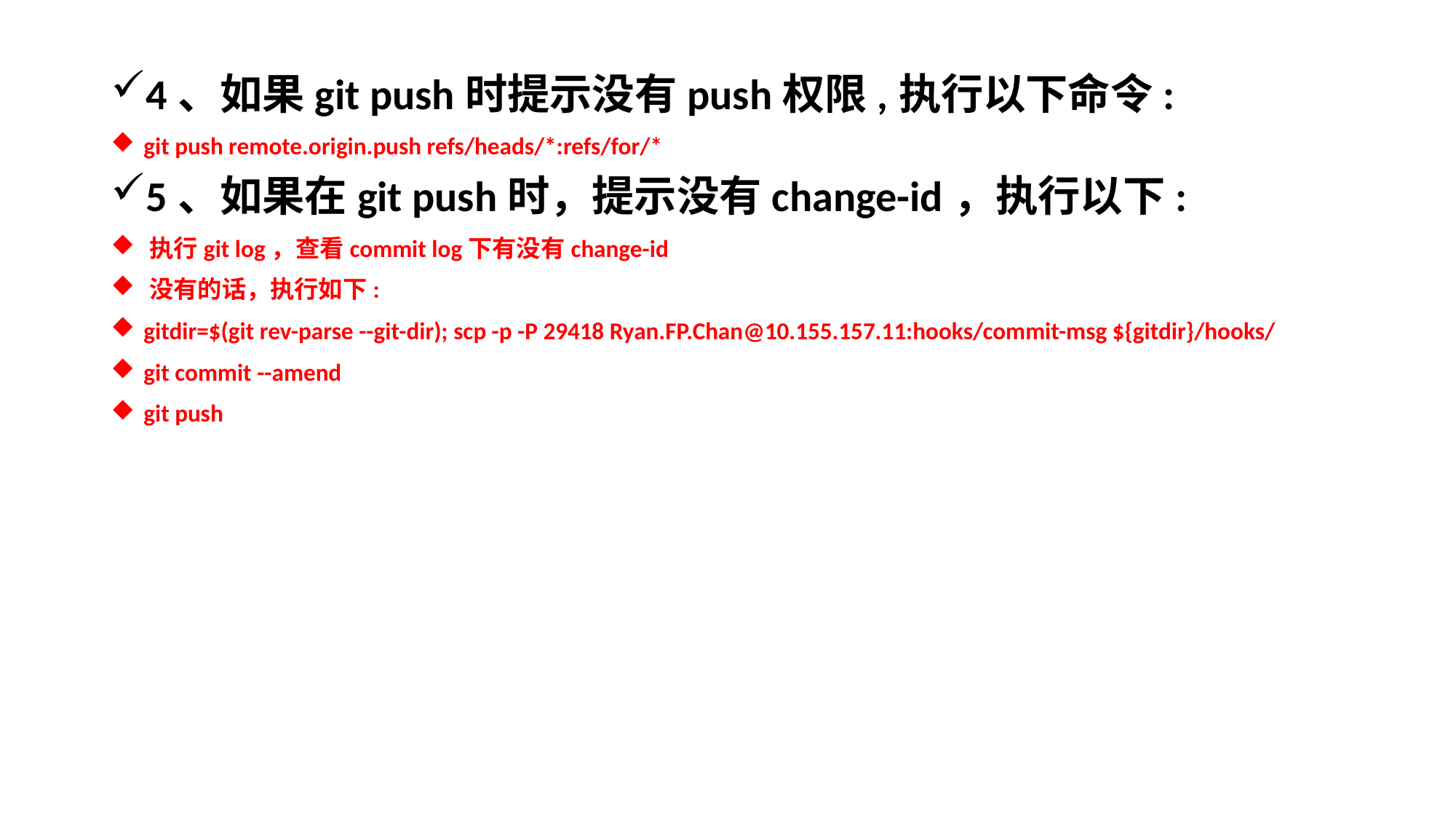

4、如果git push时提示没有push权限,执行以下命令:
 git push remote.origin.push refs/heads/*:refs/for/*
5、如果在git push时，提示没有change-id，执行以下:
 执行git log，查看commit log下有没有change-id
 没有的话，执行如下:
 gitdir=$(git rev-parse --git-dir); scp -p -P 29418 Ryan.FP.Chan@10.155.157.11:hooks/commit-msg ${gitdir}/hooks/
 git commit --amend
 git push